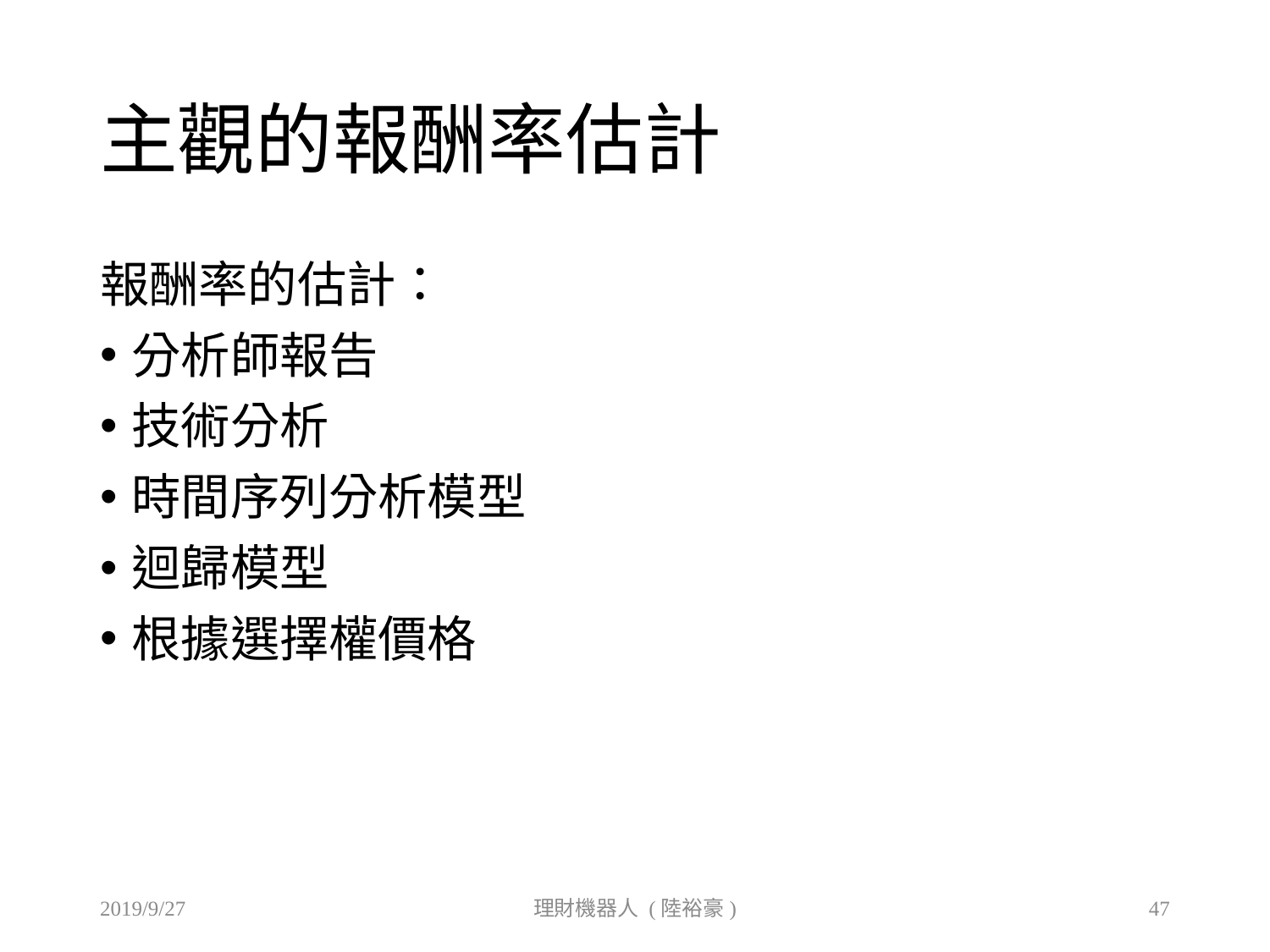

# 主觀的報酬率估計
報酬率的估計：
分析師報告
技術分析
時間序列分析模型
迴歸模型
根據選擇權價格

2019/9/27
理財機器人 (陸裕豪)
47